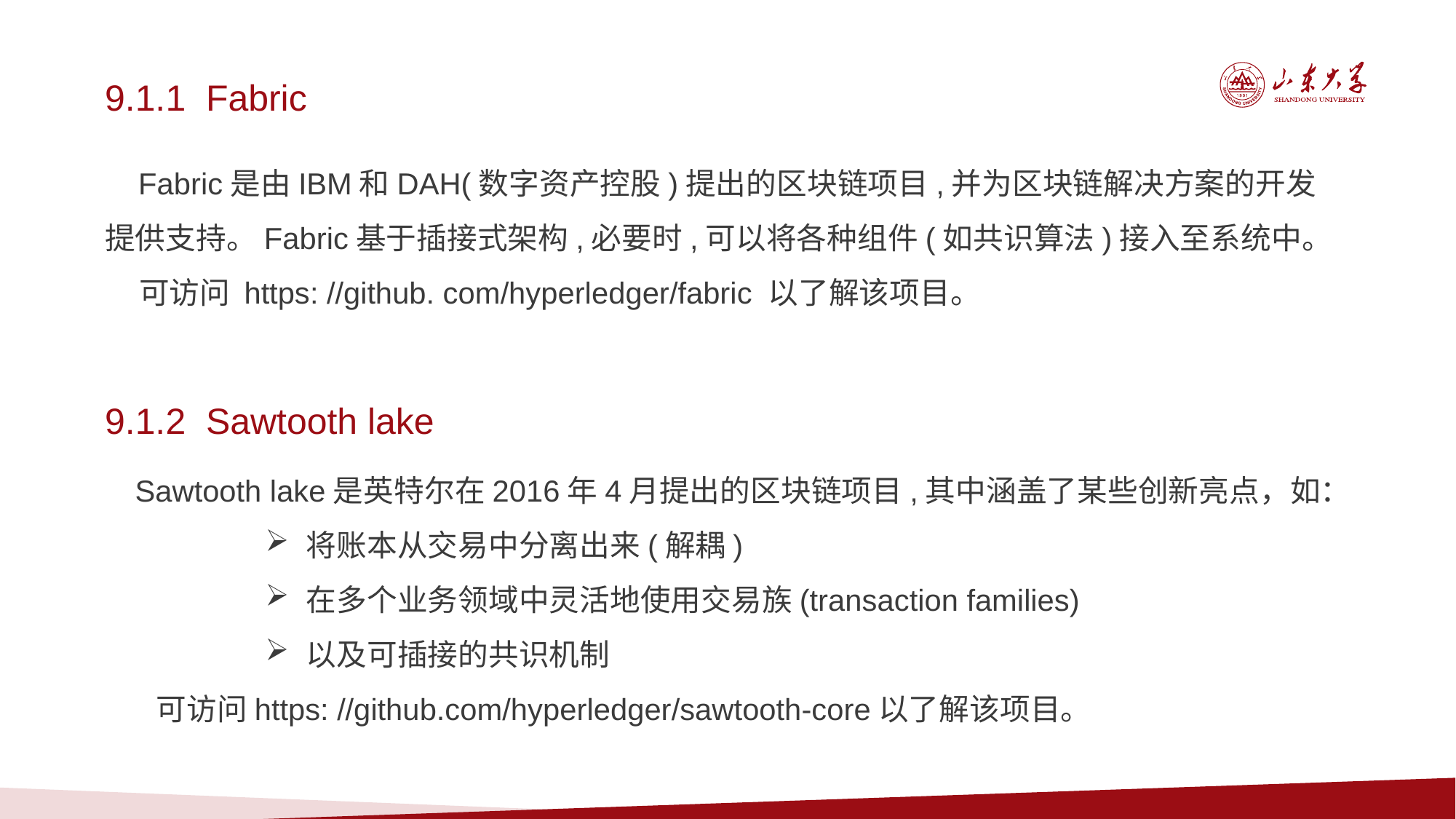

9.1.1  Fabric
    Fabric是由IBM和DAH(数字资产控股)提出的区块链项目,并为区块链解决方案的开发提供支持。Fabric基于插接式架构,必要时,可以将各种组件(如共识算法)接入至系统中。
    可访问 https: //github. com/hyperledger/fabric 以了解该项目。

9.1.2  Sawtooth lake
    Sawtooth lake是英特尔在2016年4月提出的区块链项目,其中涵盖了某些创新亮点，如：
将账本从交易中分离出来(解耦)
在多个业务领域中灵活地使用交易族(transaction families)
以及可插接的共识机制
可访问https: //github.com/hyperledger/sawtooth-core以了解该项目。